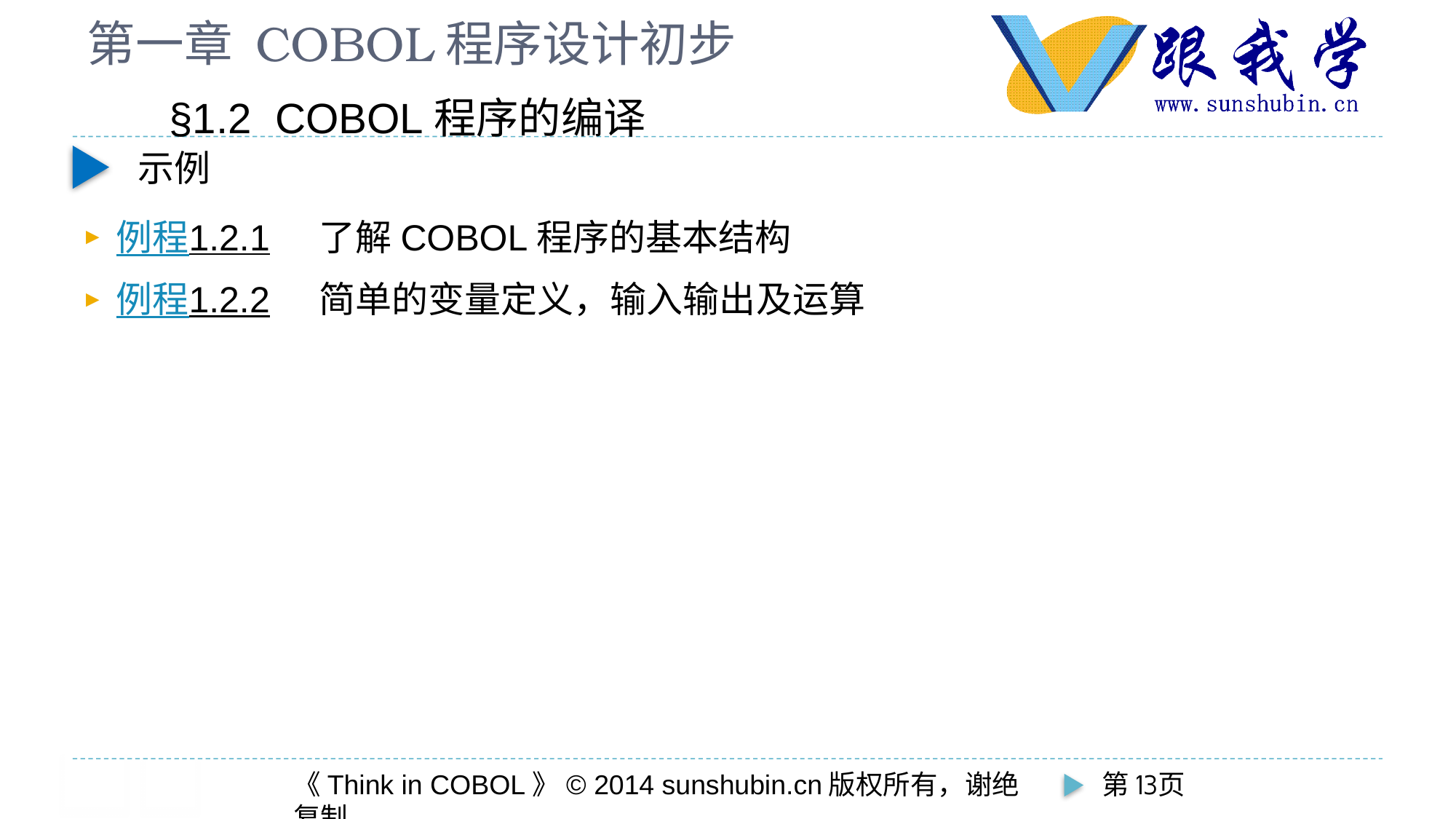

# 第一章 COBOL程序设计初步
§1.2  COBOL程序的编译
示例
例程1.2.1    了解COBOL程序的基本结构
例程1.2.2    简单的变量定义，输入输出及运算